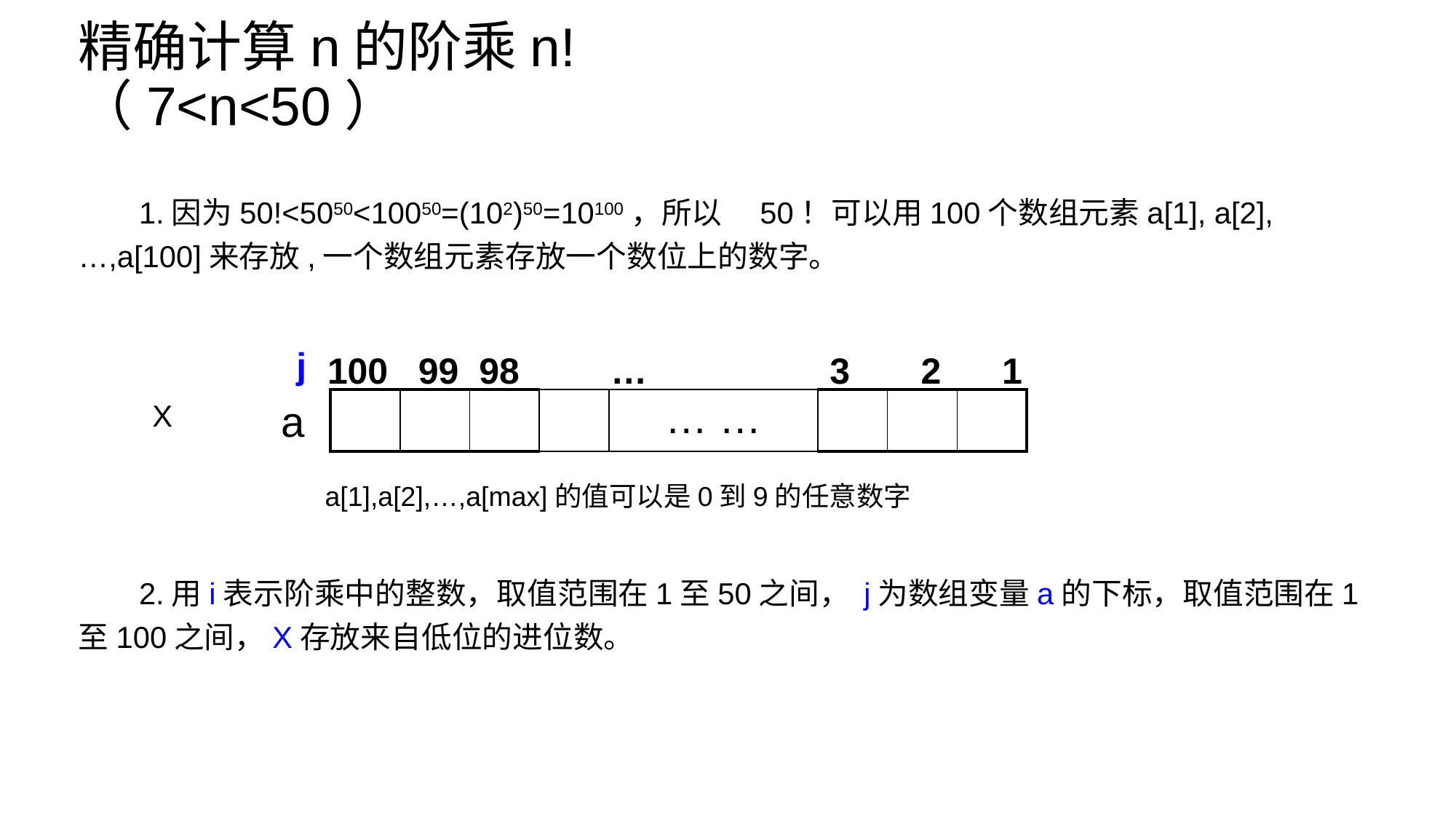

# 精确计算n的阶乘n!（7<n<50）
1.因为50!<5050<10050=(102)50=10100，所以　50！可以用100个数组元素a[1], a[2],…,a[100]来存放,一个数组元素存放一个数位上的数字。
 j
100   99  98         …                  3       2      1
a
|  |  |  |  | … … |  |  |  |
| --- | --- | --- | --- | --- | --- | --- | --- |
X
a[1],a[2],…,a[max]的值可以是0到9的任意数字
2.用i表示阶乘中的整数，取值范围在1至50之间， j为数组变量a的下标，取值范围在1至100之间，X存放来自低位的进位数。